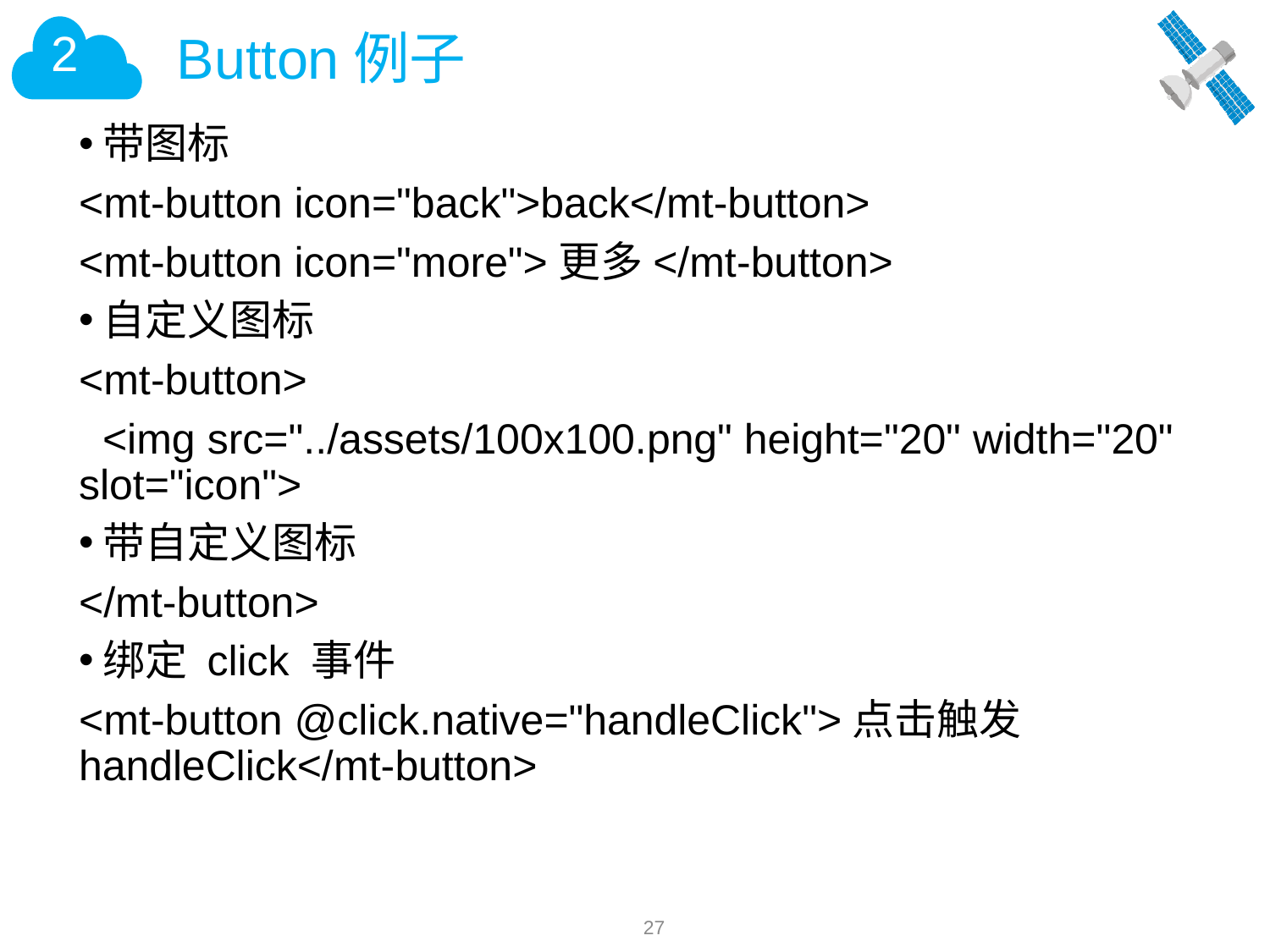

# Button例子
带图标
<mt-button icon="back">back</mt-button>
<mt-button icon="more">更多</mt-button>
自定义图标
<mt-button>
  <img src="../assets/100x100.png" height="20" width="20" slot="icon">
带自定义图标
</mt-button>
绑定 click 事件
<mt-button @click.native="handleClick">点击触发 handleClick</mt-button>
27